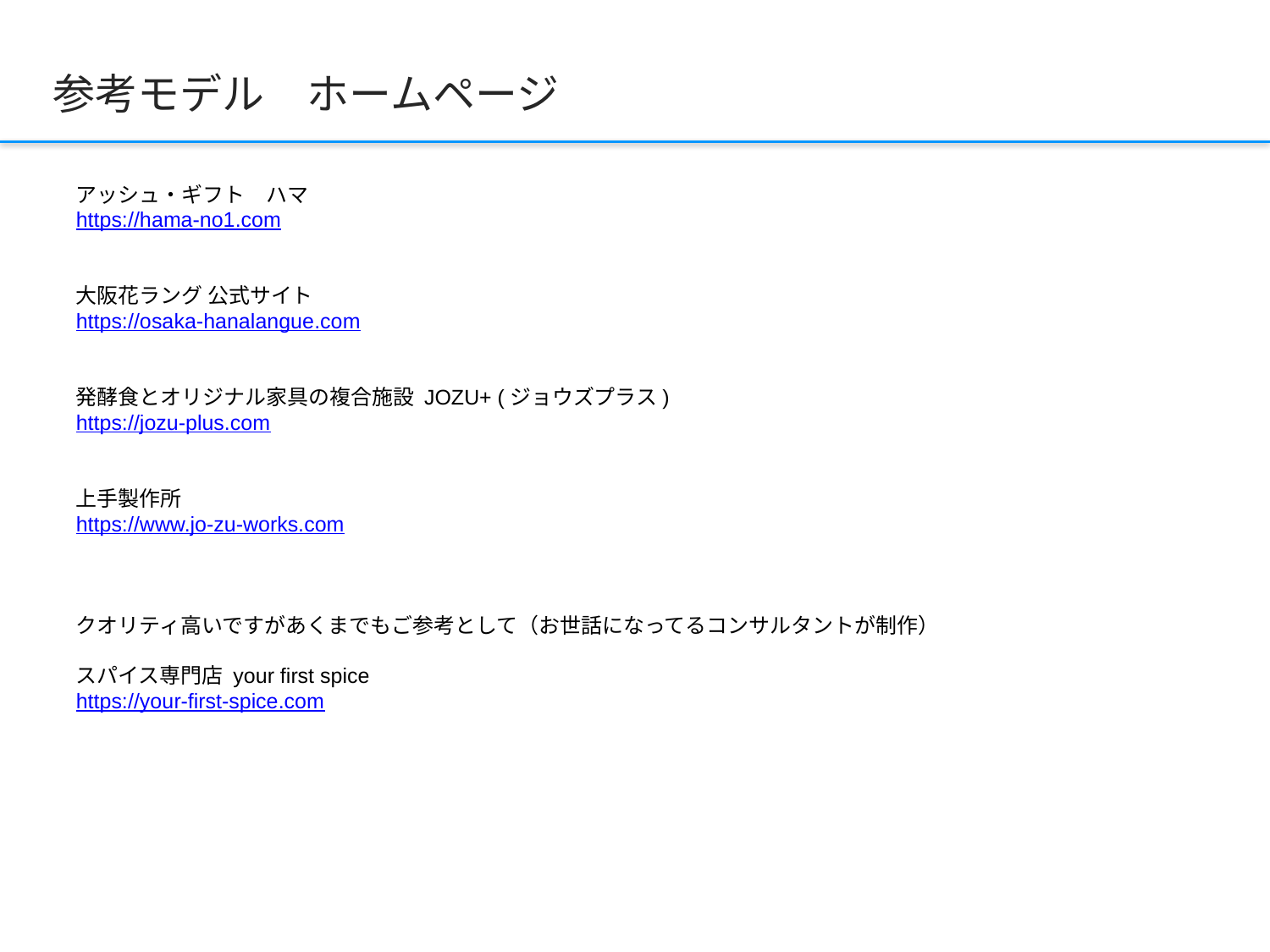

# 参考モデル　ホームページ
アッシュ・ギフト　ハマ
https://hama-no1.com

大阪花ラング 公式サイト
https://osaka-hanalangue.com

発酵食とオリジナル家具の複合施設 JOZU+ (ジョウズプラス)
https://jozu-plus.com

上手製作所
https://www.jo-zu-works.com

クオリティ高いですがあくまでもご参考として（お世話になってるコンサルタントが制作）

スパイス専門店 your first spice
https://your-first-spice.com